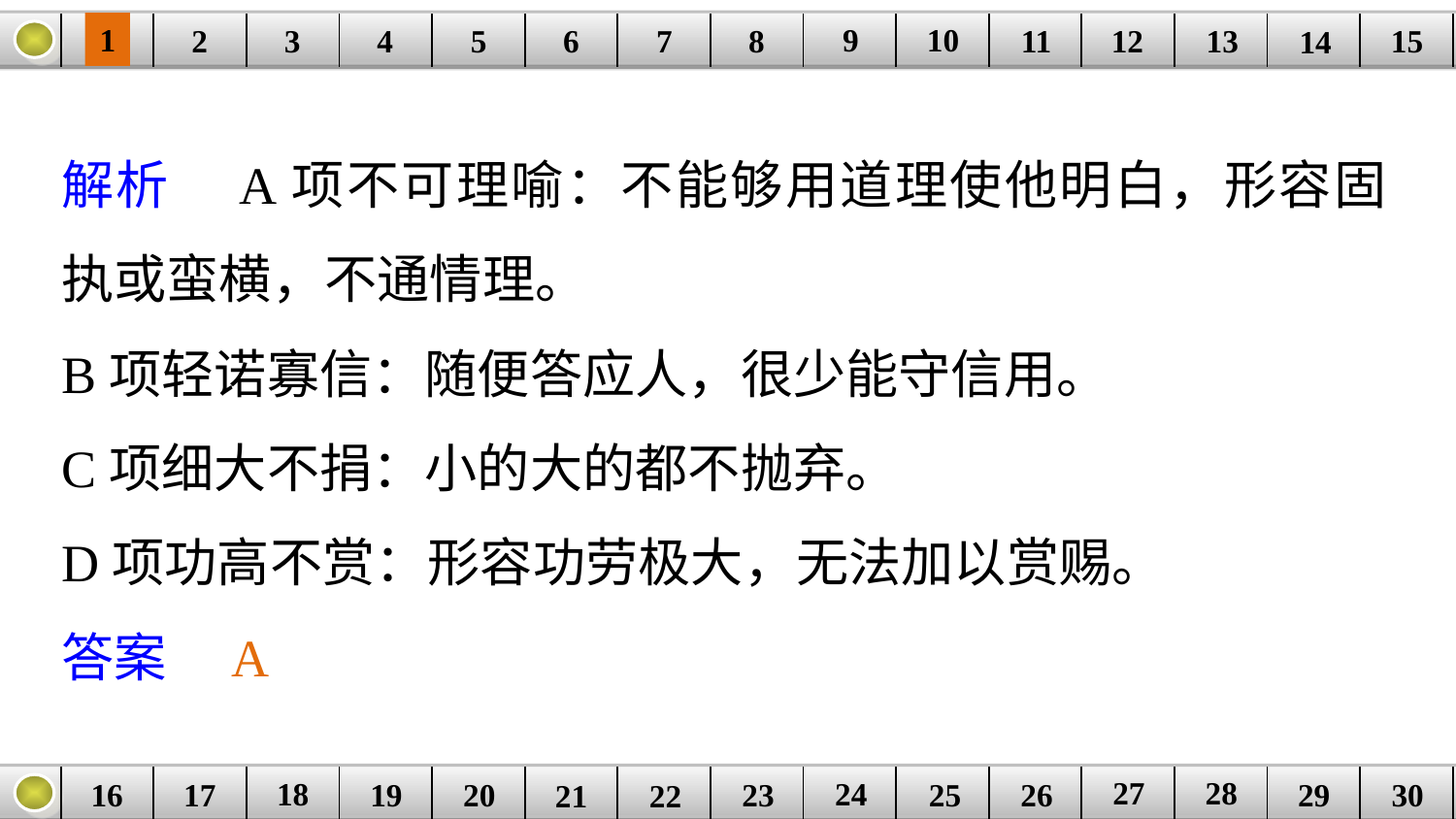

9
10
1
3
4
5
6
8
11
2
12
15
|  |  |  |  |  |  |  |  |  |  |  |  |  |  |  |
| --- | --- | --- | --- | --- | --- | --- | --- | --- | --- | --- | --- | --- | --- | --- |
7
13
14

解析　A项不可理喻：不能够用道理使他明白，形容固执或蛮横，不通情理。
B项轻诺寡信：随便答应人，很少能守信用。
C项细大不捐：小的大的都不抛弃。
D项功高不赏：形容功劳极大，无法加以赏赐。
答案　A

27
28
18
24
16
25
26
30
|  |  |  |  |  |  |  |  |  |  |  |  |  |  |  |
| --- | --- | --- | --- | --- | --- | --- | --- | --- | --- | --- | --- | --- | --- | --- |
23
17
19
20
29
21
22